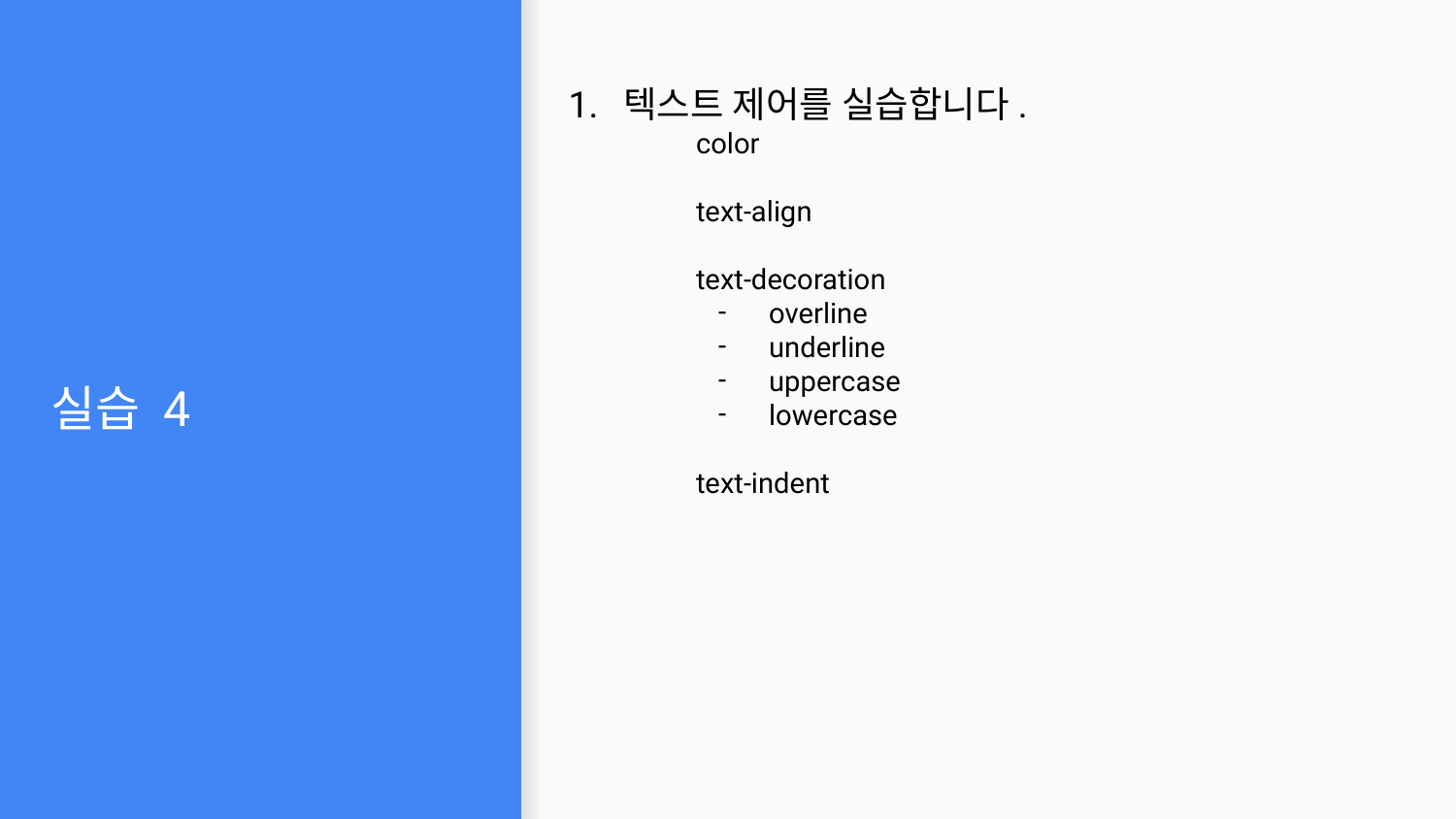

# 실습 4
텍스트 제어를 실습합니다.
color

text-align

text-decoration
overline
underline
uppercase
lowercase

text-indent